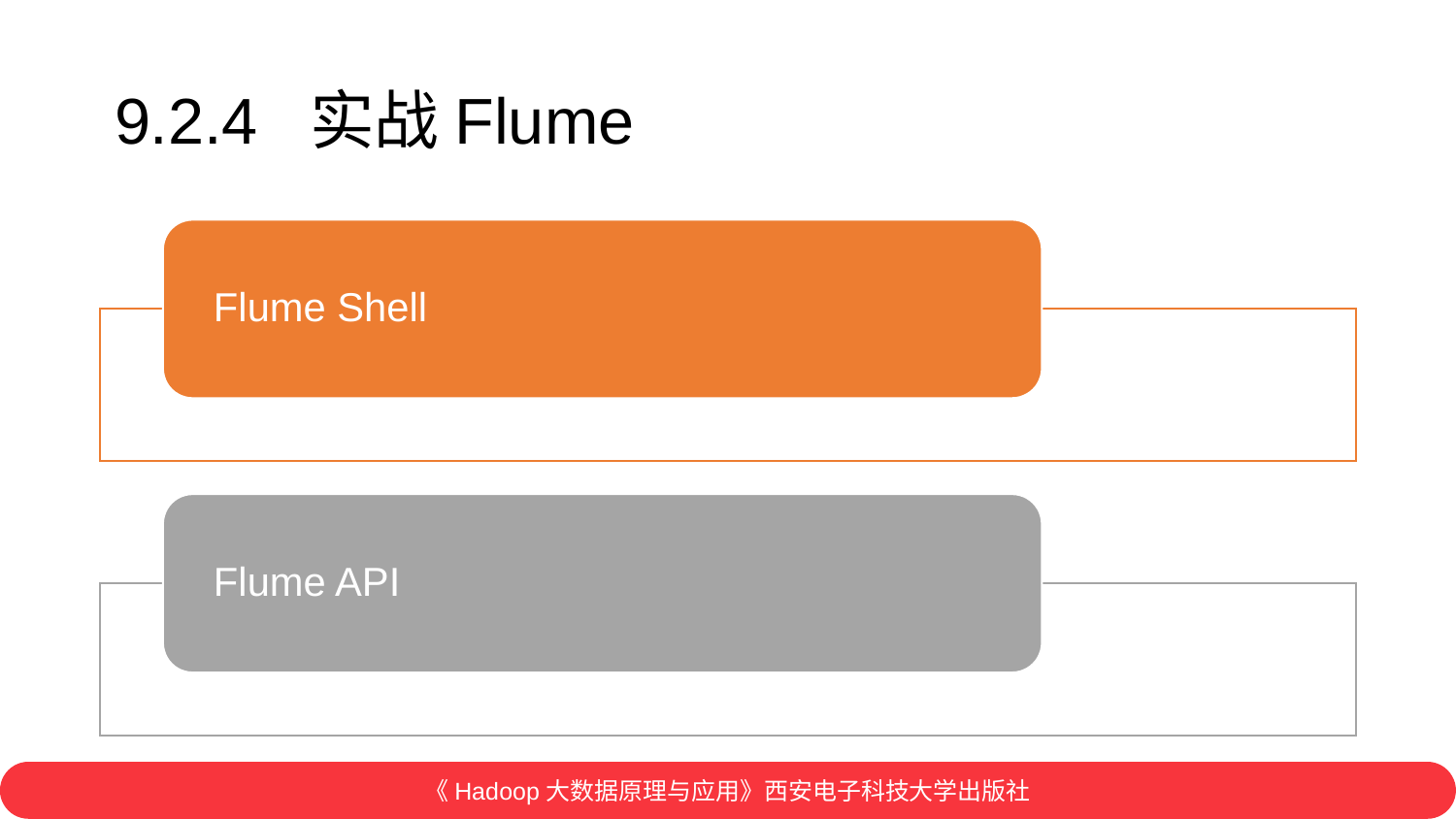

# 9.2.4  实战Flume
Flume Shell
Flume API